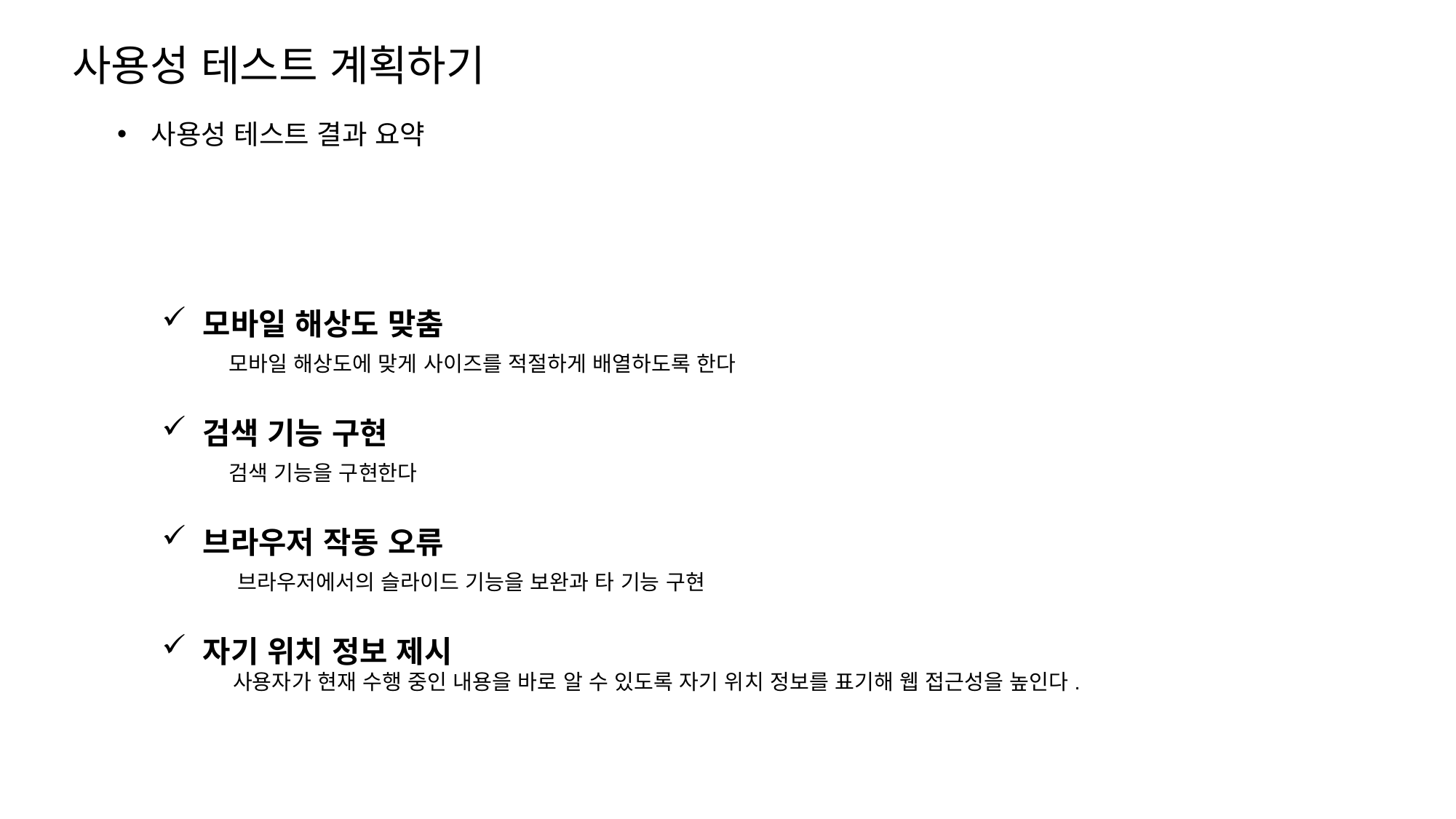

사용성 테스트 계획하기
사용성 테스트 결과 요약
모바일 해상도 맞춤
       모바일 해상도에 맞게 사이즈를 적절하게 배열하도록 한다

검색 기능 구현
       검색 기능을 구현한다

브라우저 작동 오류
        브라우저에서의 슬라이드 기능을 보완과 타 기능 구현

자기 위치 정보 제시
           사용자가 현재 수행 중인 내용을 바로 알 수 있도록 자기 위치 정보를 표기해 웹 접근성을 높인다.